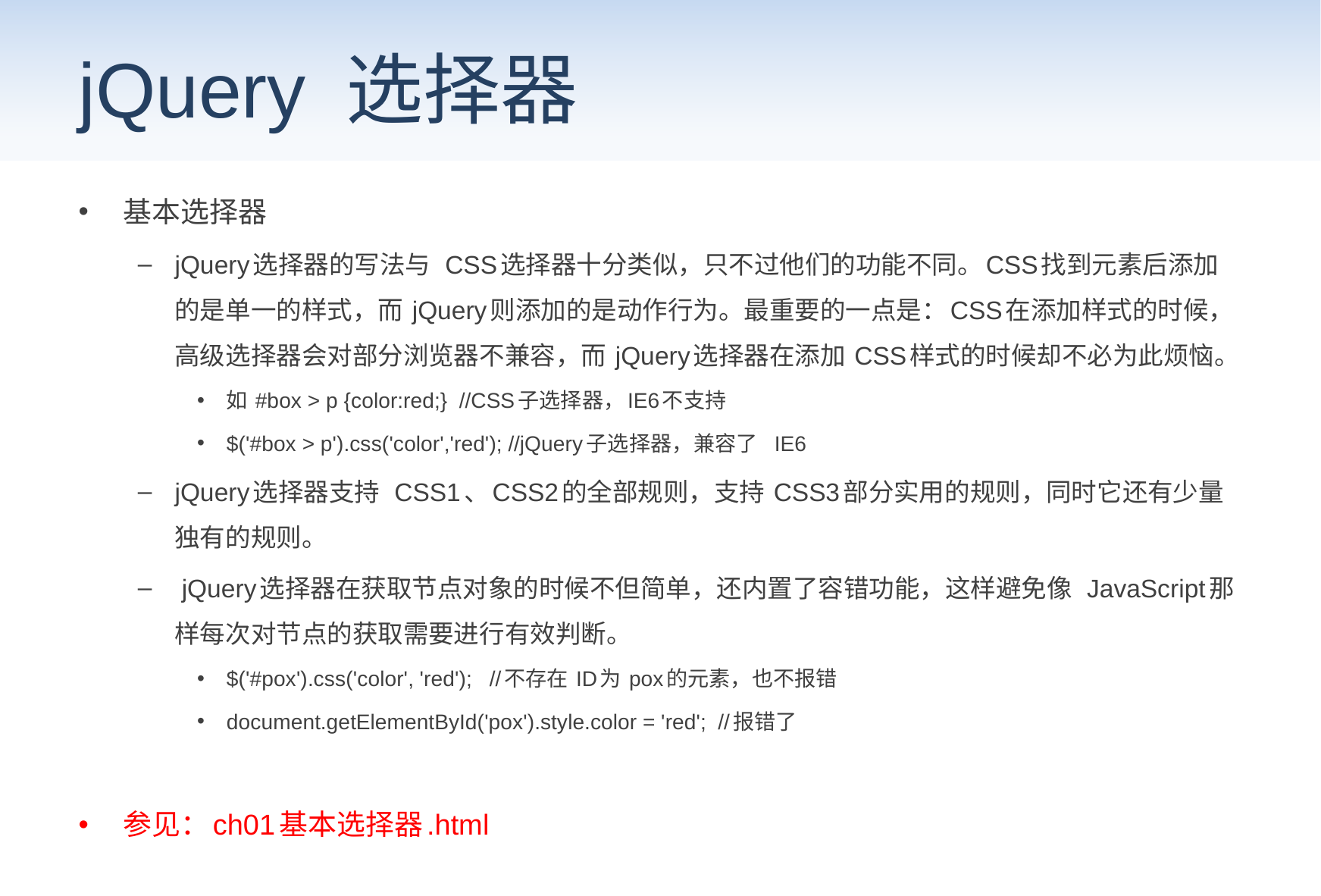

# jQuery 选择器
基本选择器
jQuery选择器的写法与  CSS选择器十分类似，只不过他们的功能不同。CSS找到元素后添加的是单一的样式，而 jQuery则添加的是动作行为。最重要的一点是：CSS在添加样式的时候，高级选择器会对部分浏览器不兼容，而 jQuery选择器在添加 CSS样式的时候却不必为此烦恼。
如 #box > p {color:red;}  //CSS子选择器，IE6不支持
$('#box > p').css('color','red'); //jQuery子选择器，兼容了   IE6
jQuery选择器支持  CSS1、CSS2的全部规则，支持 CSS3部分实用的规则，同时它还有少量独有的规则。
 jQuery选择器在获取节点对象的时候不但简单，还内置了容错功能，这样避免像  JavaScript那样每次对节点的获取需要进行有效判断。
$('#pox').css('color', 'red');   //不存在 ID为 pox的元素，也不报错
document.getElementById('pox').style.color = 'red';  //报错了

参见：ch01基本选择器.html